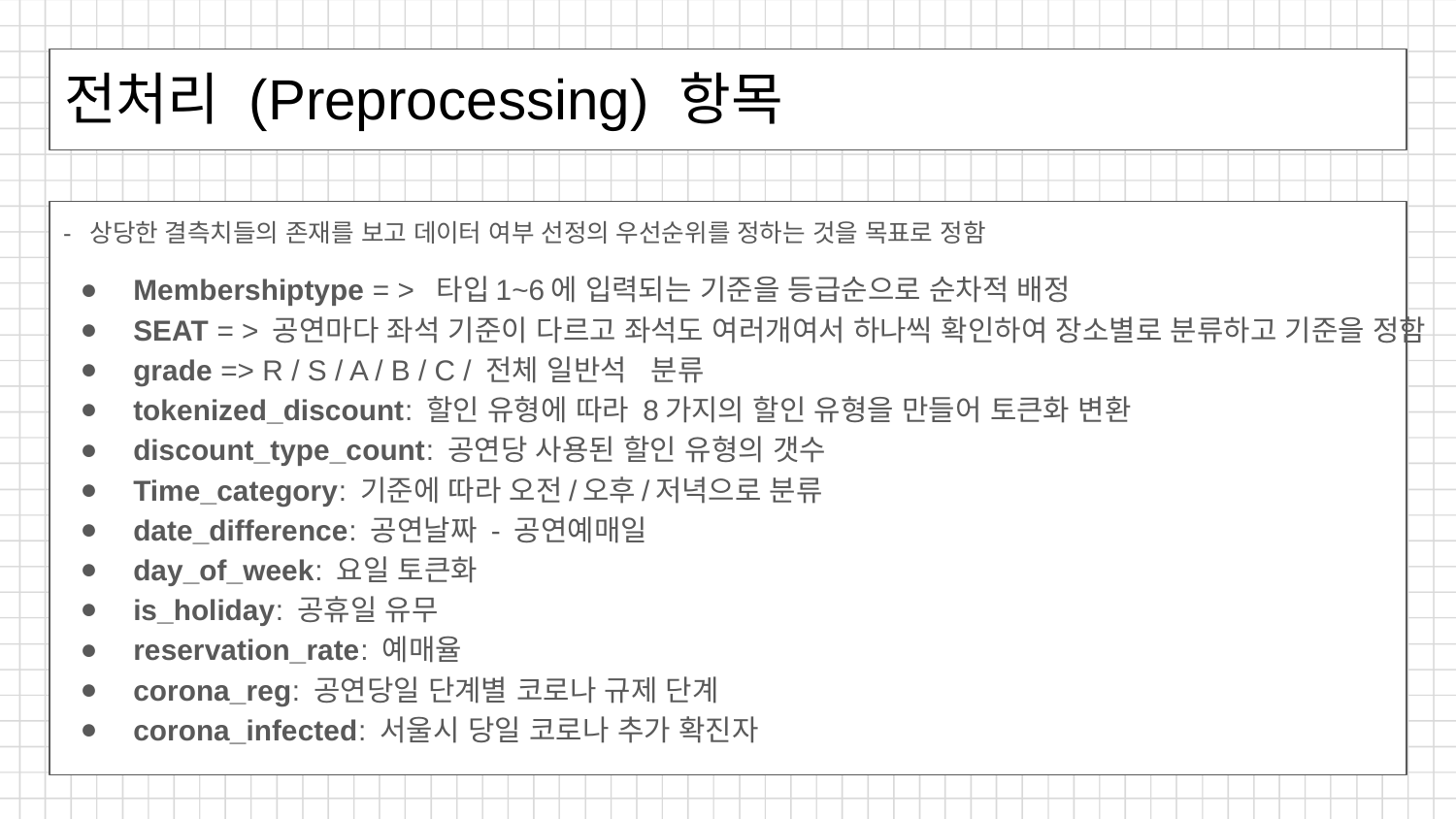

# 전처리 (Preprocessing) 항목
 -  상당한 결측치들의 존재를 보고 데이터 여부 선정의 우선순위를 정하는 것을 목표로 정함
Membershiptype = >  타입1~6에 입력되는 기준을 등급순으로 순차적 배정
SEAT = > 공연마다 좌석 기준이 다르고 좌석도 여러개여서 하나씩 확인하여 장소별로 분류하고 기준을 정함
grade => R / S / A / B / C / 전체 일반석   분류
tokenized_discount: 할인 유형에 따라 8가지의 할인 유형을 만들어 토큰화 변환
discount_type_count: 공연당 사용된 할인 유형의 갯수
Time_category: 기준에 따라 오전/오후/저녁으로 분류
date_difference: 공연날짜 - 공연예매일
day_of_week: 요일 토큰화
is_holiday: 공휴일 유무
reservation_rate: 예매율
corona_reg: 공연당일 단계별 코로나 규제 단계
corona_infected: 서울시 당일 코로나 추가 확진자